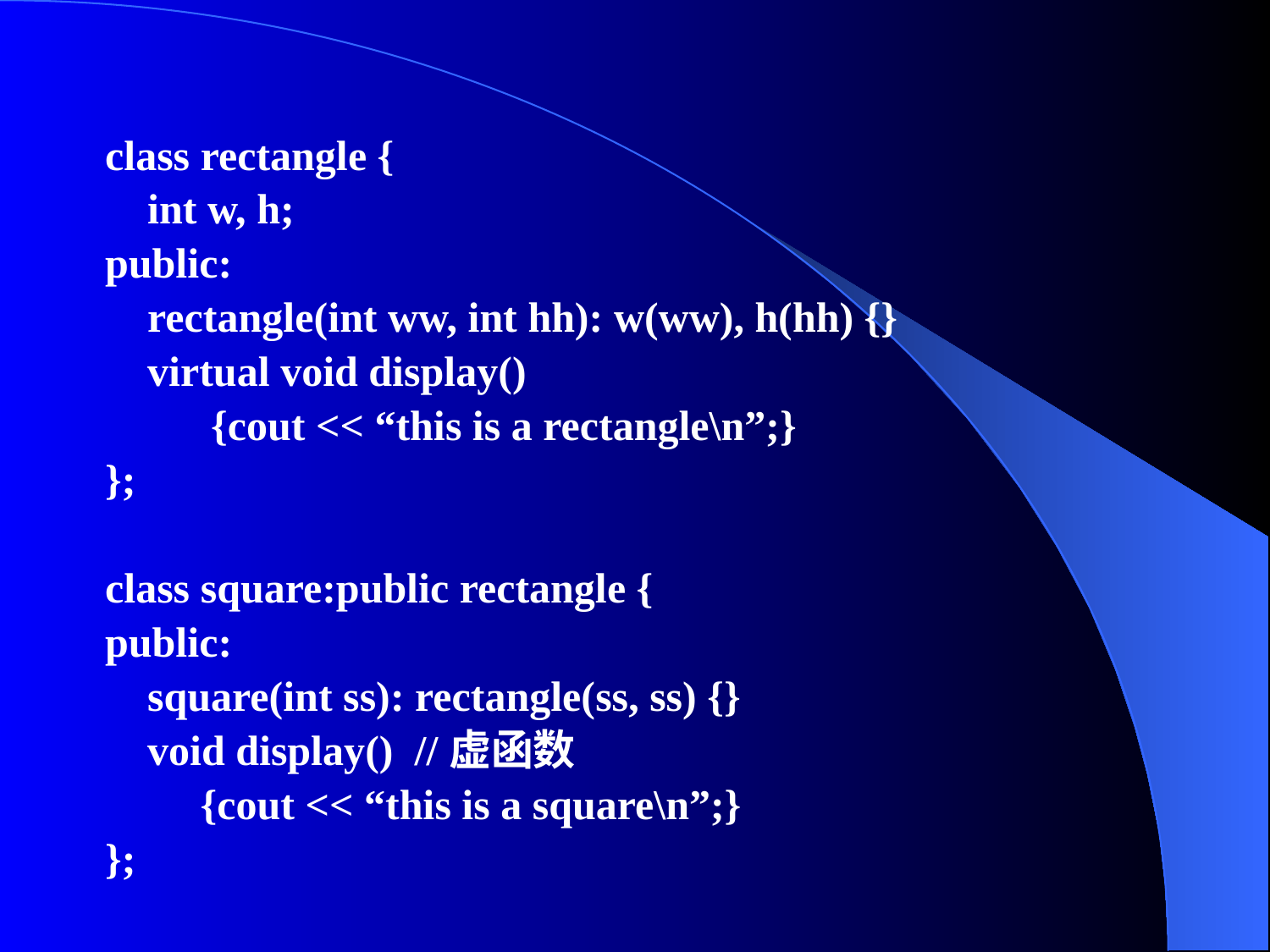

class rectangle {
    int w, h;
public:
    rectangle(int ww, int hh): w(ww), h(hh) {}
    virtual void display()
          {cout << “this is a rectangle\n”;}
};

class square:public rectangle {
public:
    square(int ss): rectangle(ss, ss) {}
    void display()  //虚函数
         {cout << “this is a square\n”;}
};